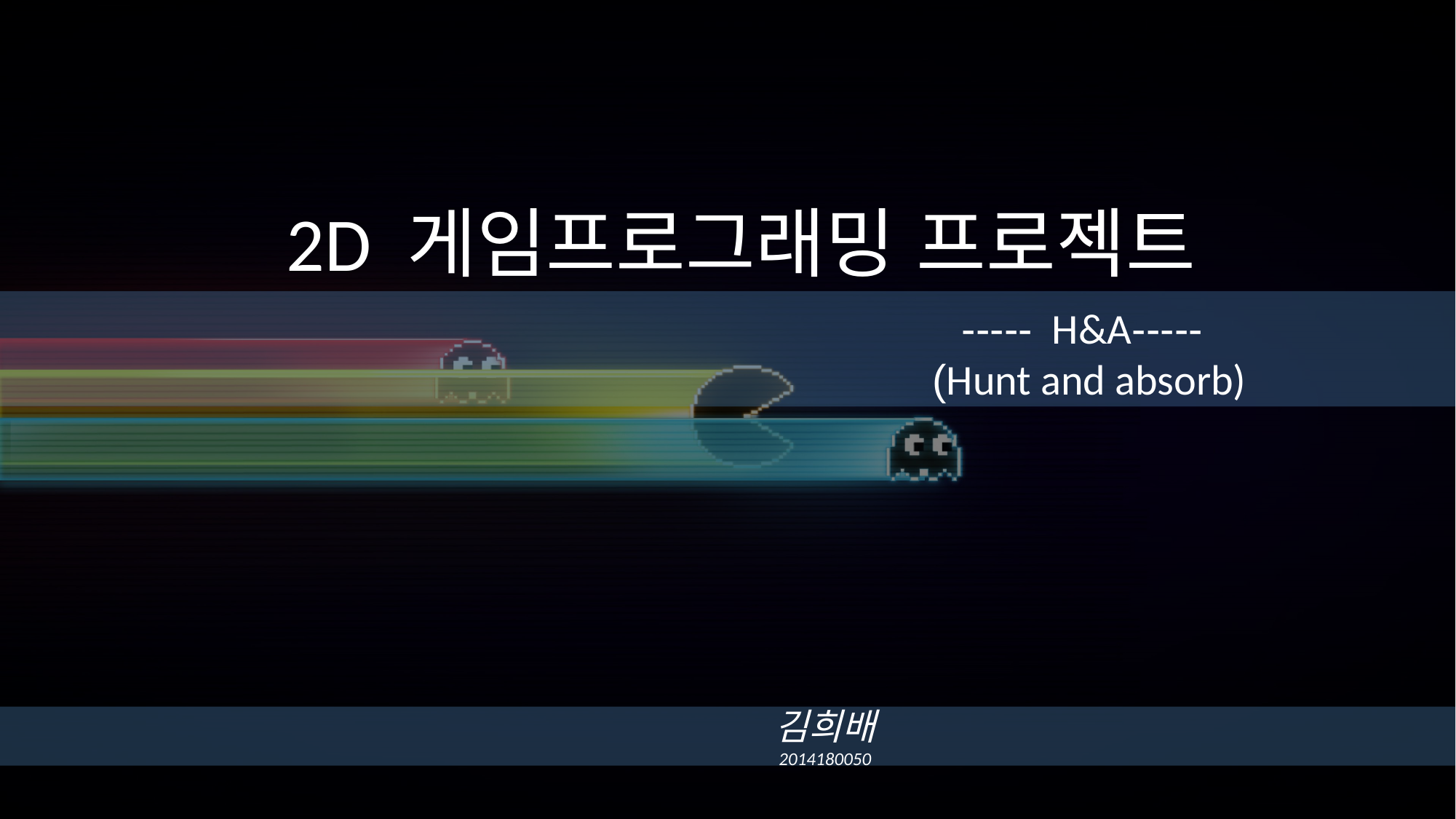

2D 게임프로그래밍 프로젝트

-----  H&A-----
  (Hunt and absorb)
김희배
2014180050